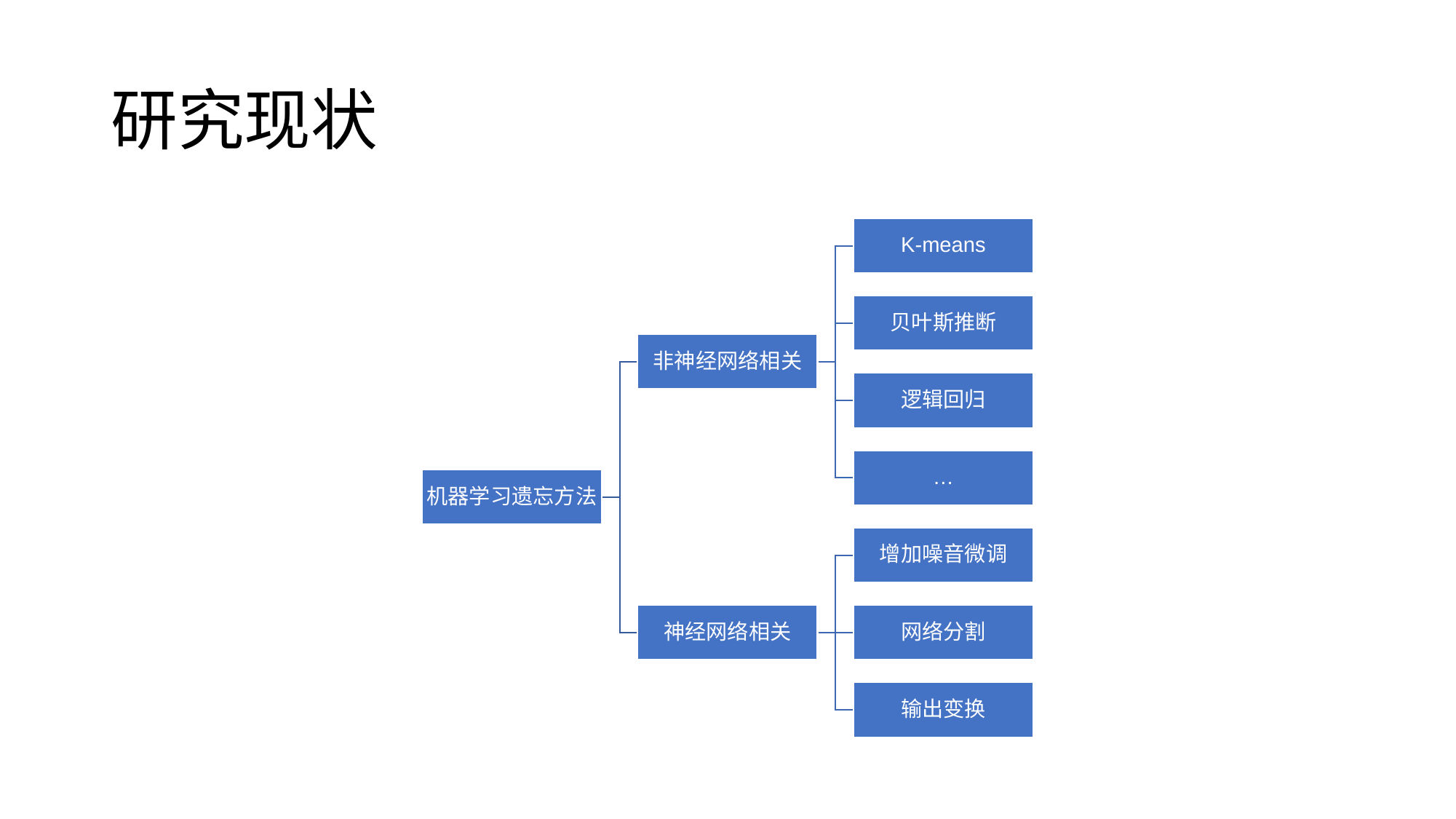

# 研究现状
机器学习遗忘方法
非神经网络相关
K-means
贝叶斯推断
逻辑回归
…
神经网络相关
增加噪音微调
网络分割
输出变换